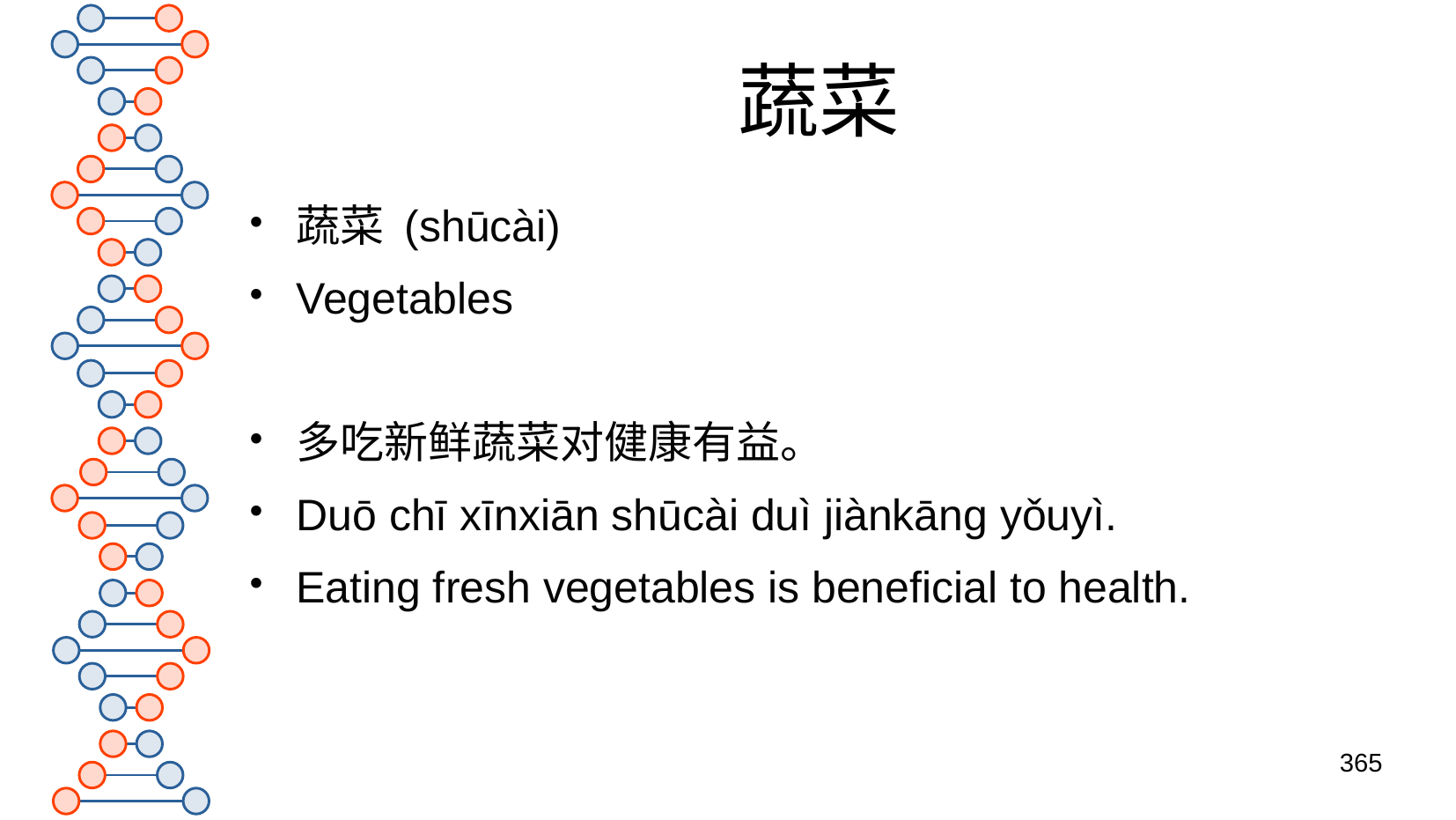

# 蔬菜
蔬菜 (shūcài)
Vegetables

多吃新鲜蔬菜对健康有益。
Duō chī xīnxiān shūcài duì jiànkāng yǒuyì.
Eating fresh vegetables is beneficial to health.

365